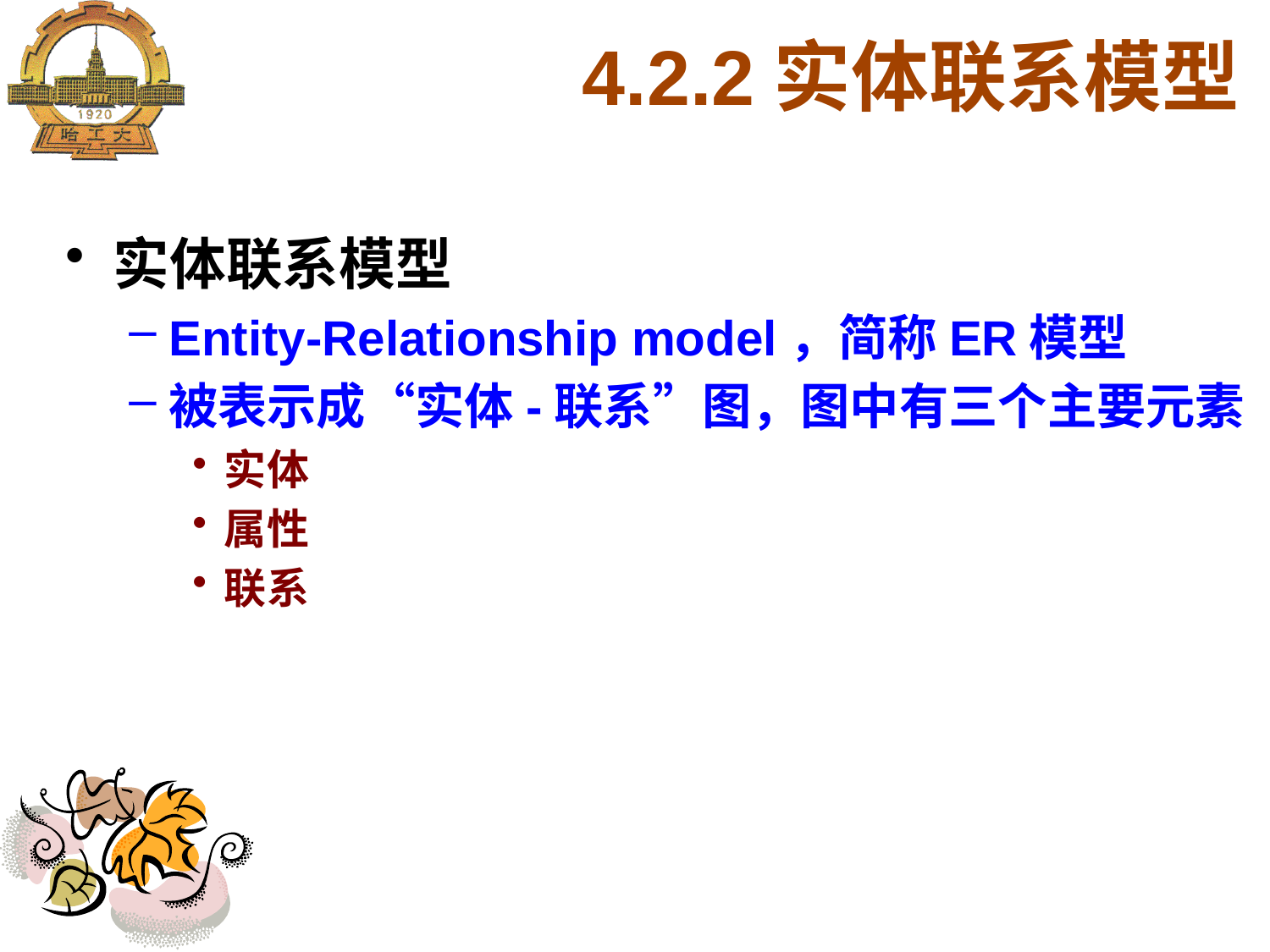

4.2.2实体联系模型
实体联系模型
Entity-Relationship model，简称ER模型
被表示成“实体-联系”图，图中有三个主要元素
实体
属性
联系